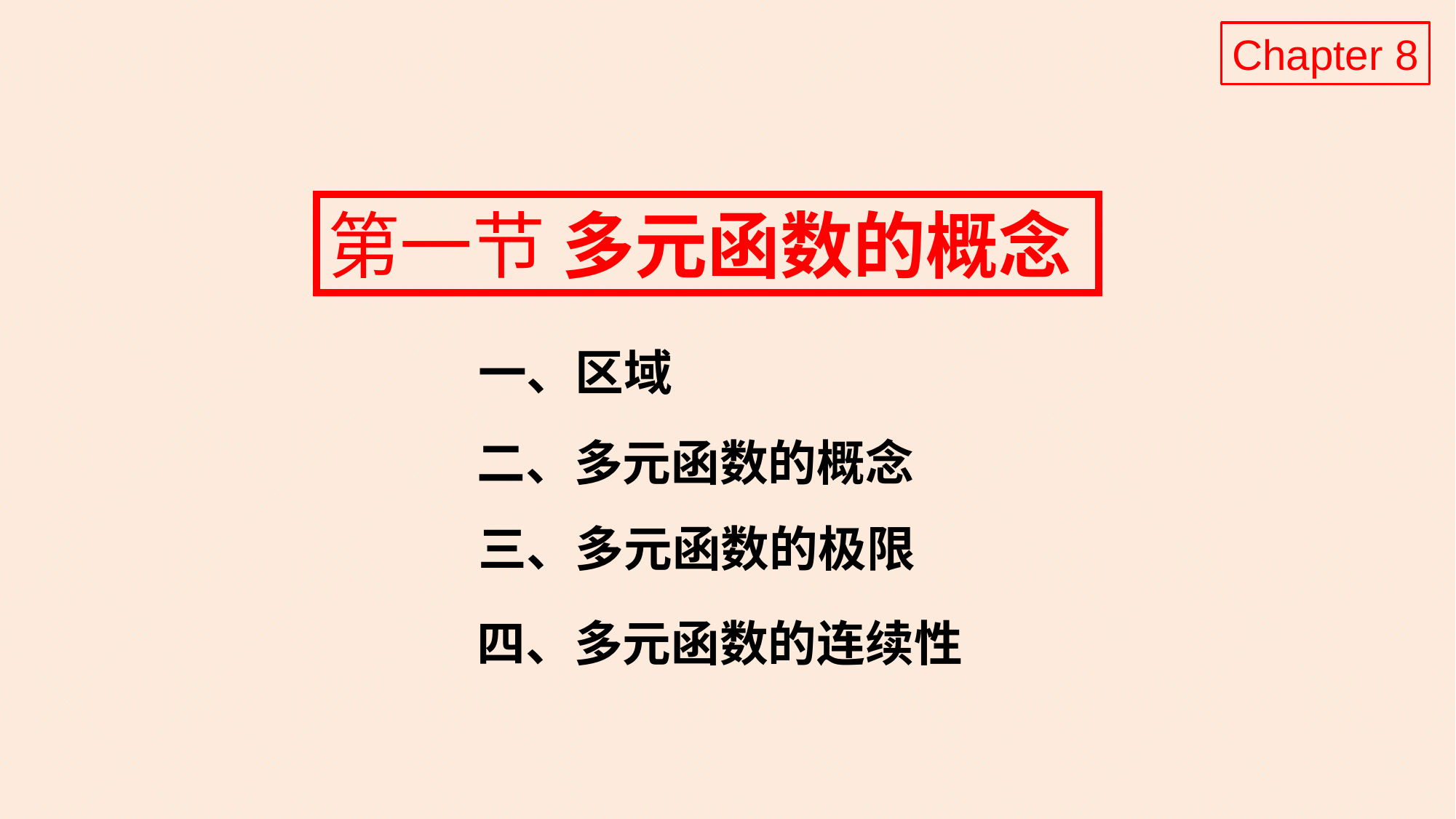

Chapter 8
第一节 多元函数的概念
一、区域
二、多元函数的概念
三、多元函数的极限
四、多元函数的连续性